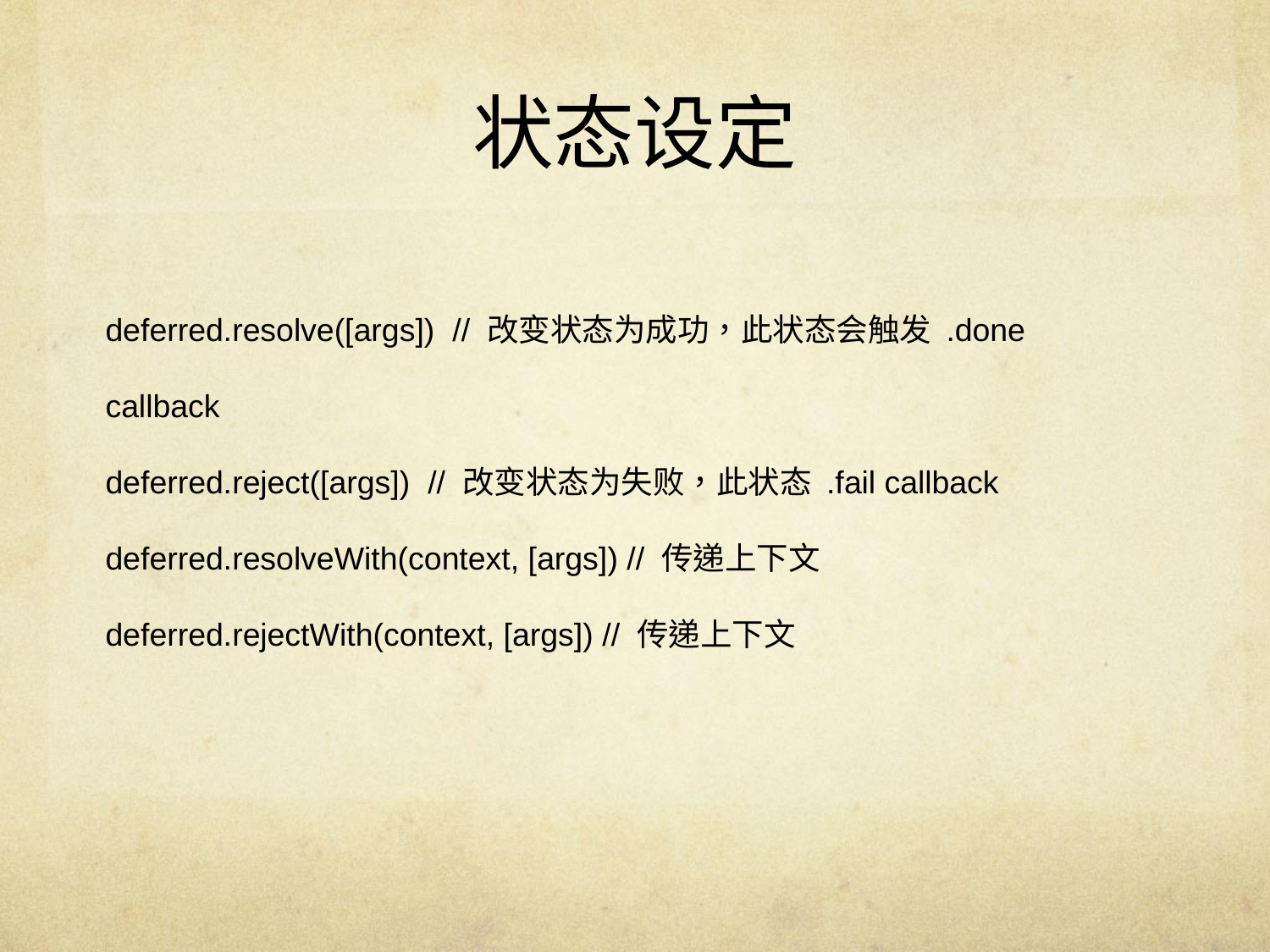

# 状态设定
deferred.resolve([args])  // 改变状态为成功，此状态会触发 .done callback
deferred.reject([args])  // 改变状态为失败，此状态 .fail callback
deferred.resolveWith(context, [args]) // 传递上下文
deferred.rejectWith(context, [args]) // 传递上下文